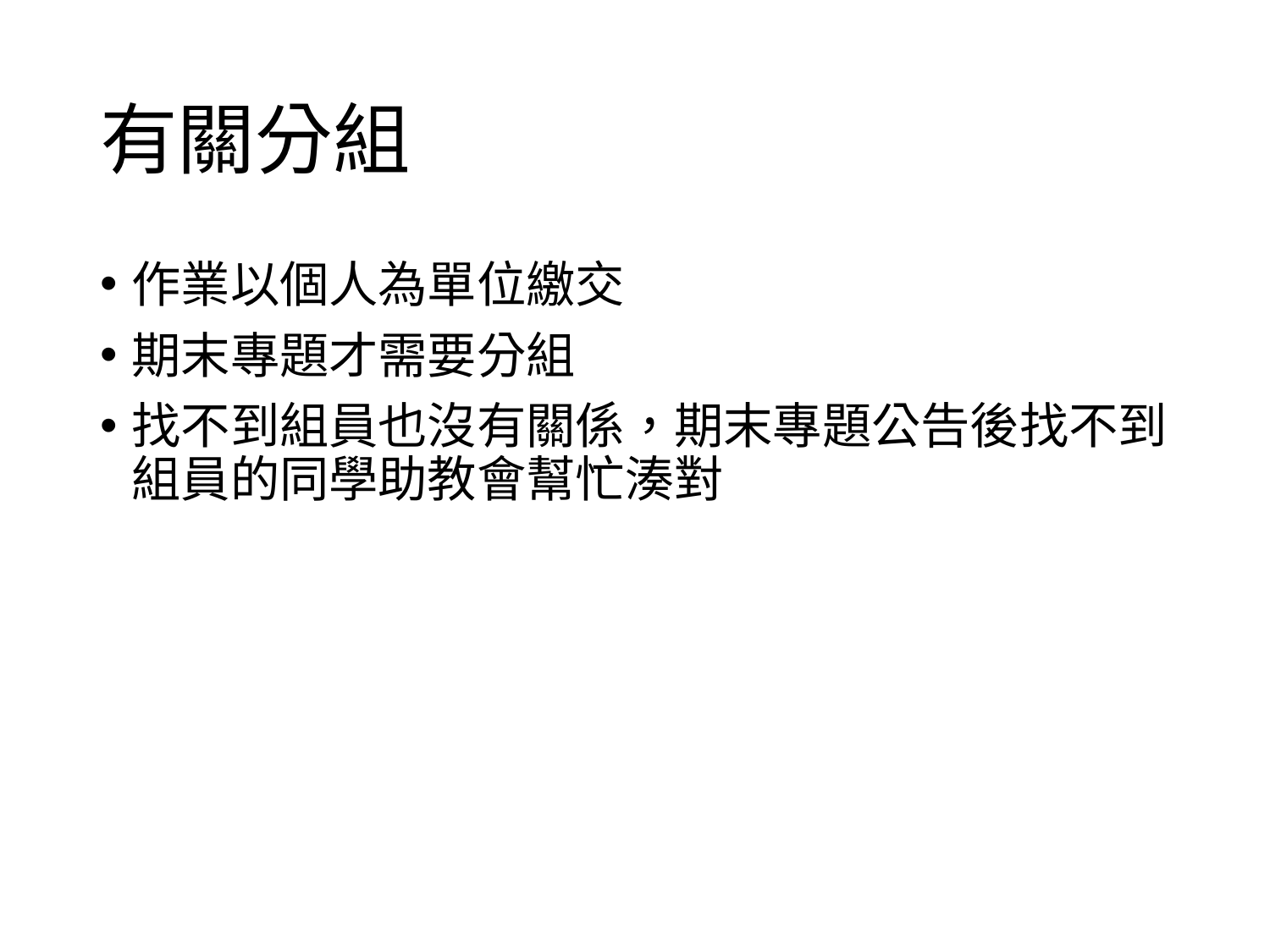

# 有關分組
作業以個人為單位繳交
期末專題才需要分組
找不到組員也沒有關係，期末專題公告後找不到組員的同學助教會幫忙湊對